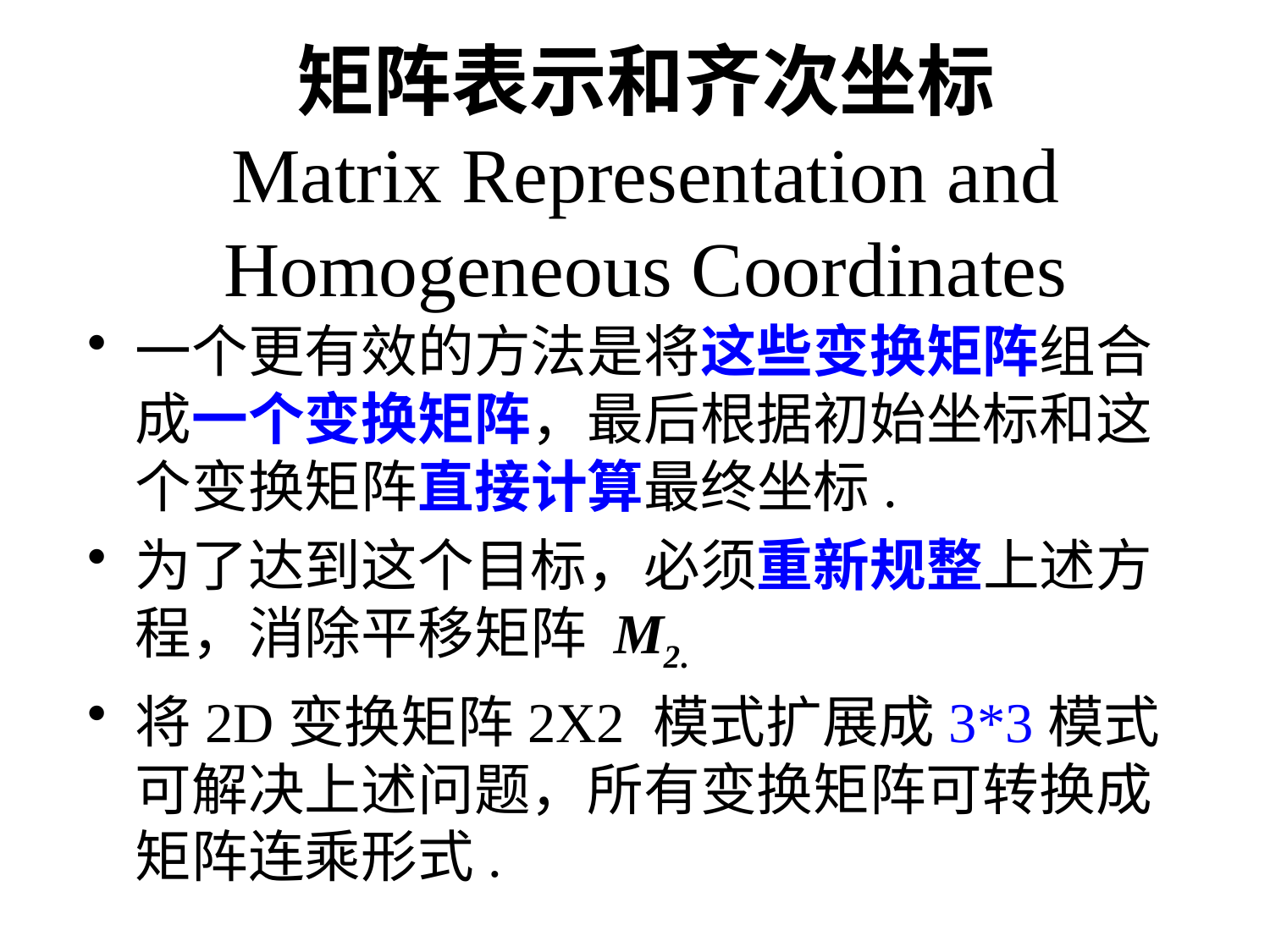

# 矩阵表示和齐次坐标 Matrix Representation and Homogeneous Coordinates
一个更有效的方法是将这些变换矩阵组合成一个变换矩阵，最后根据初始坐标和这个变换矩阵直接计算最终坐标.
为了达到这个目标，必须重新规整上述方程，消除平移矩阵 M2.
将2D变换矩阵2X2 模式扩展成3*3模式可解决上述问题，所有变换矩阵可转换成矩阵连乘形式.